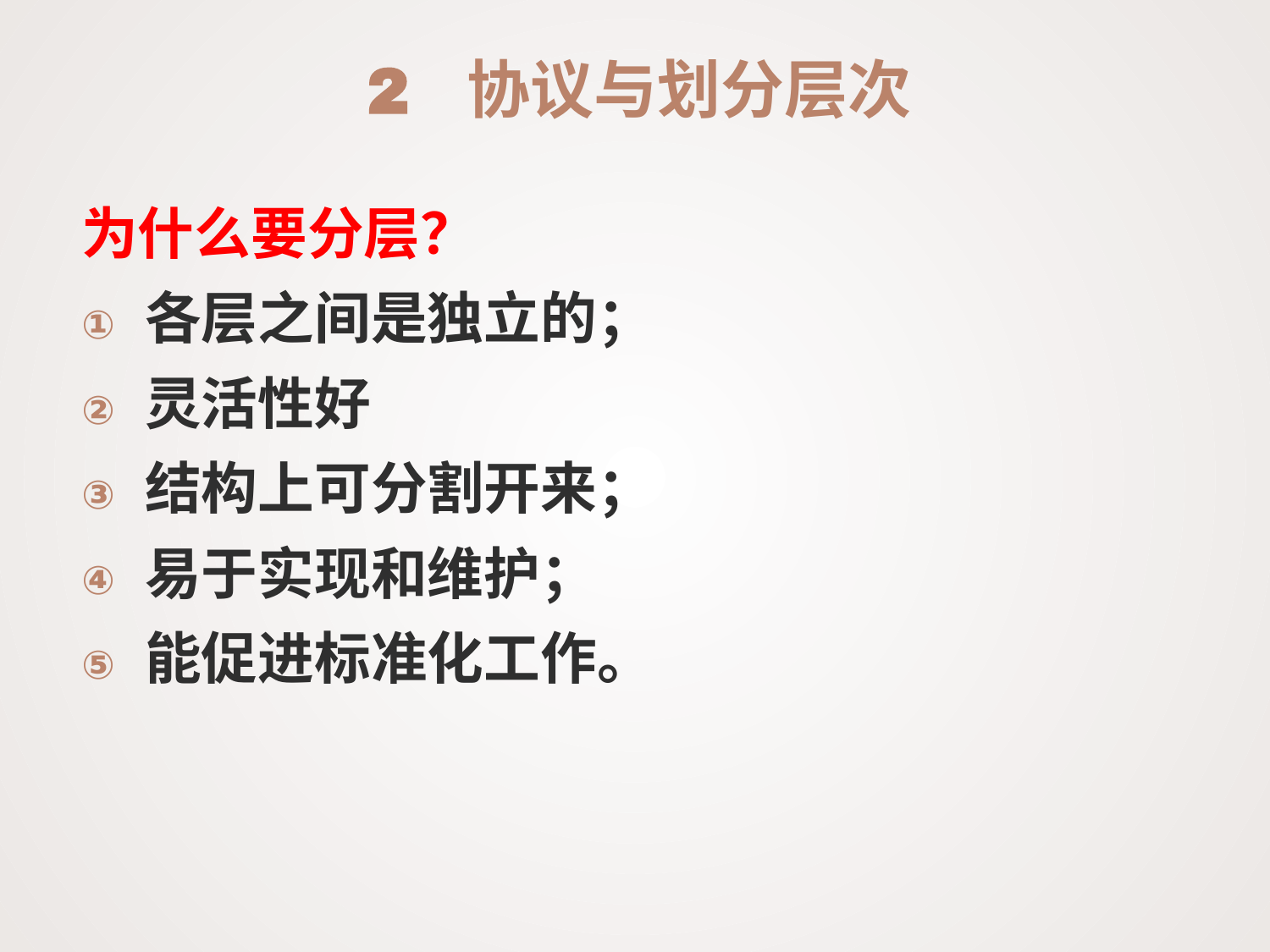

# 2  协议与划分层次
为什么要分层？
各层之间是独立的；
灵活性好
结构上可分割开来；
易于实现和维护；
能促进标准化工作。